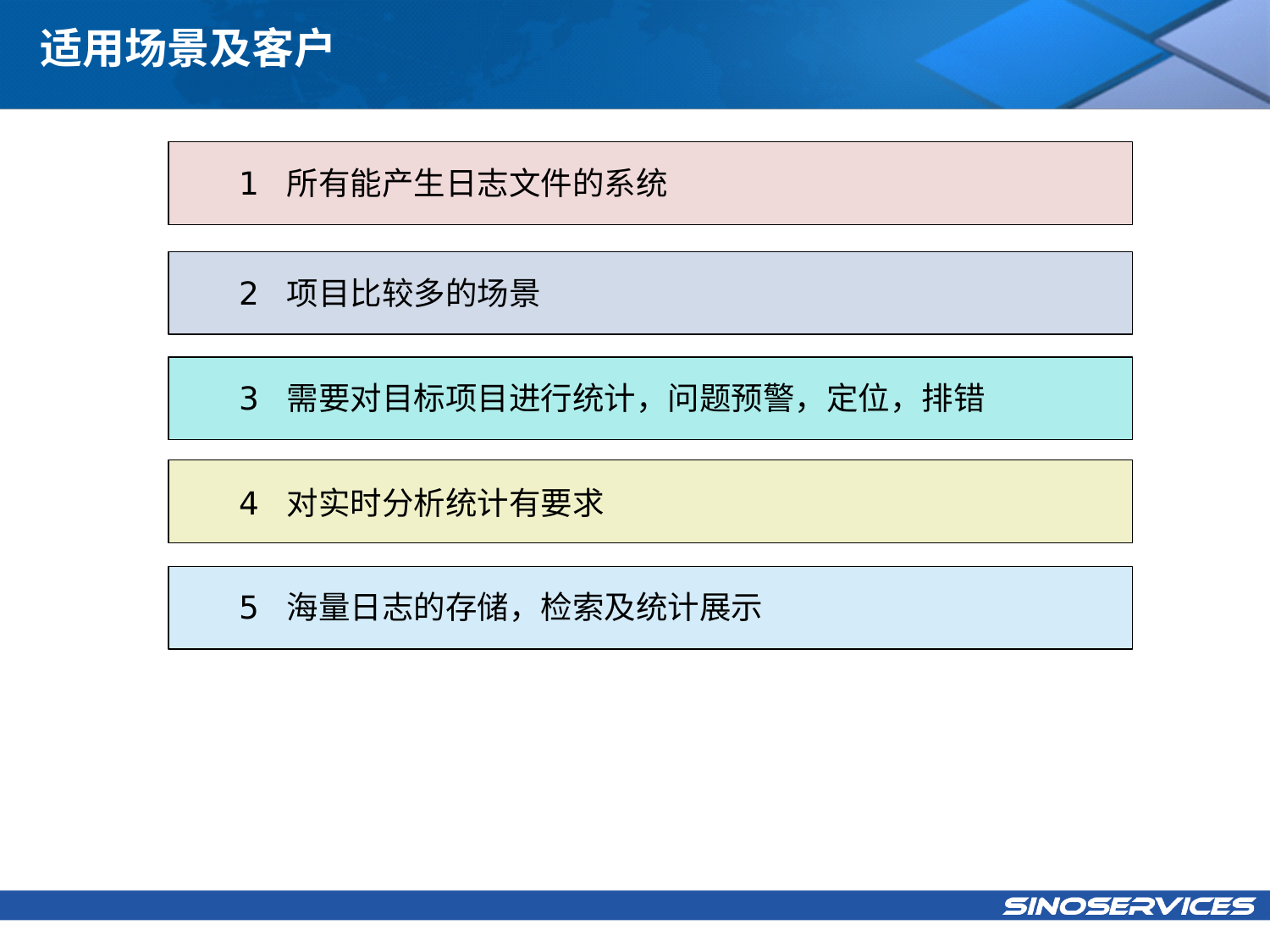

适用场景及客户

1  所有能产生日志文件的系统

2  项目比较多的场景

3  需要对目标项目进行统计，问题预警，定位，排错

4  对实时分析统计有要求

5  海量日志的存储，检索及统计展示